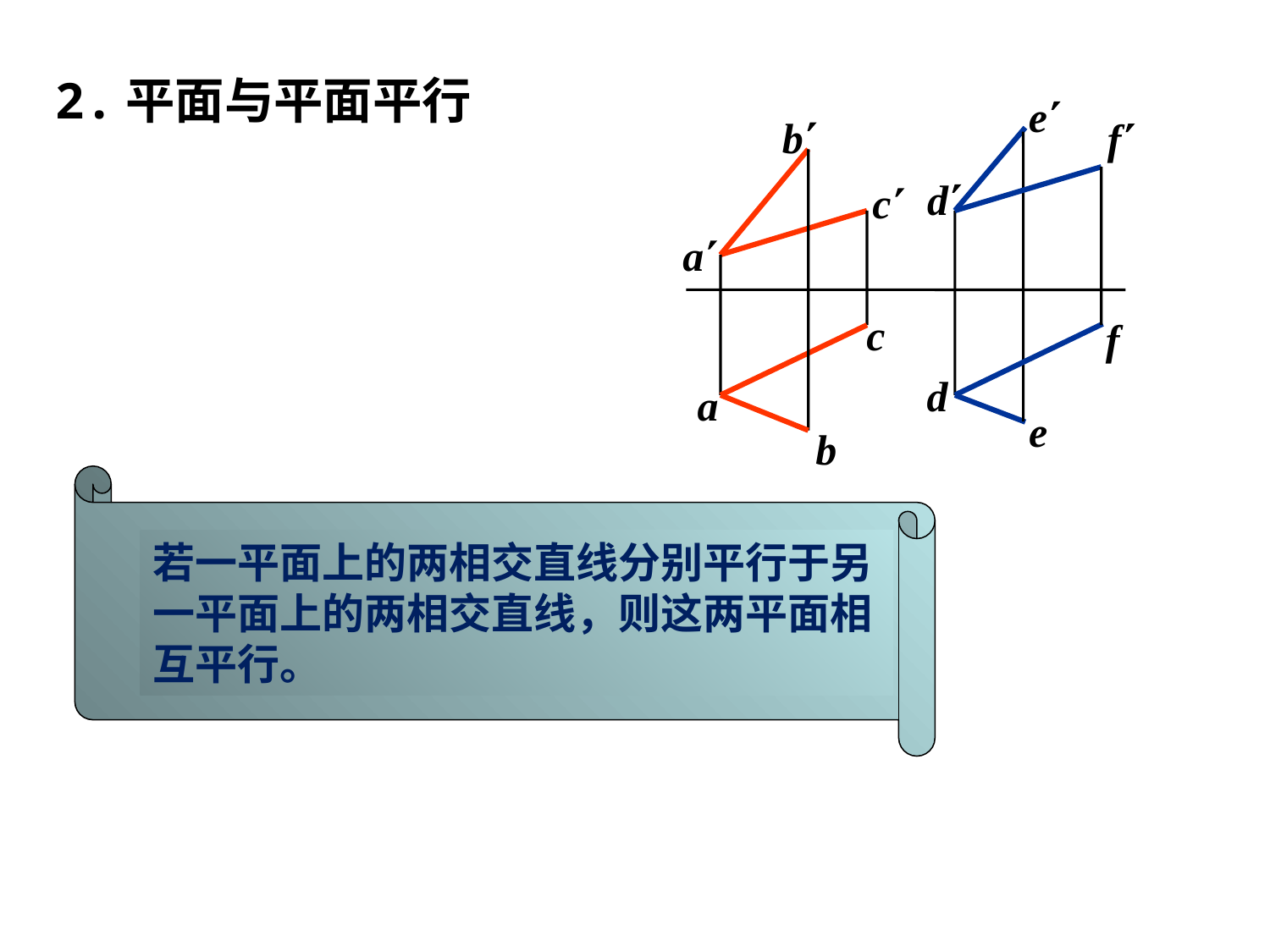

2.平面与平面平行
e′
b′
f′

d′

c′

a′

c
f

d
a

e
b

若一平面上的两相交直线分别平行于另一平面上的两相交直线，则这两平面相互平行。